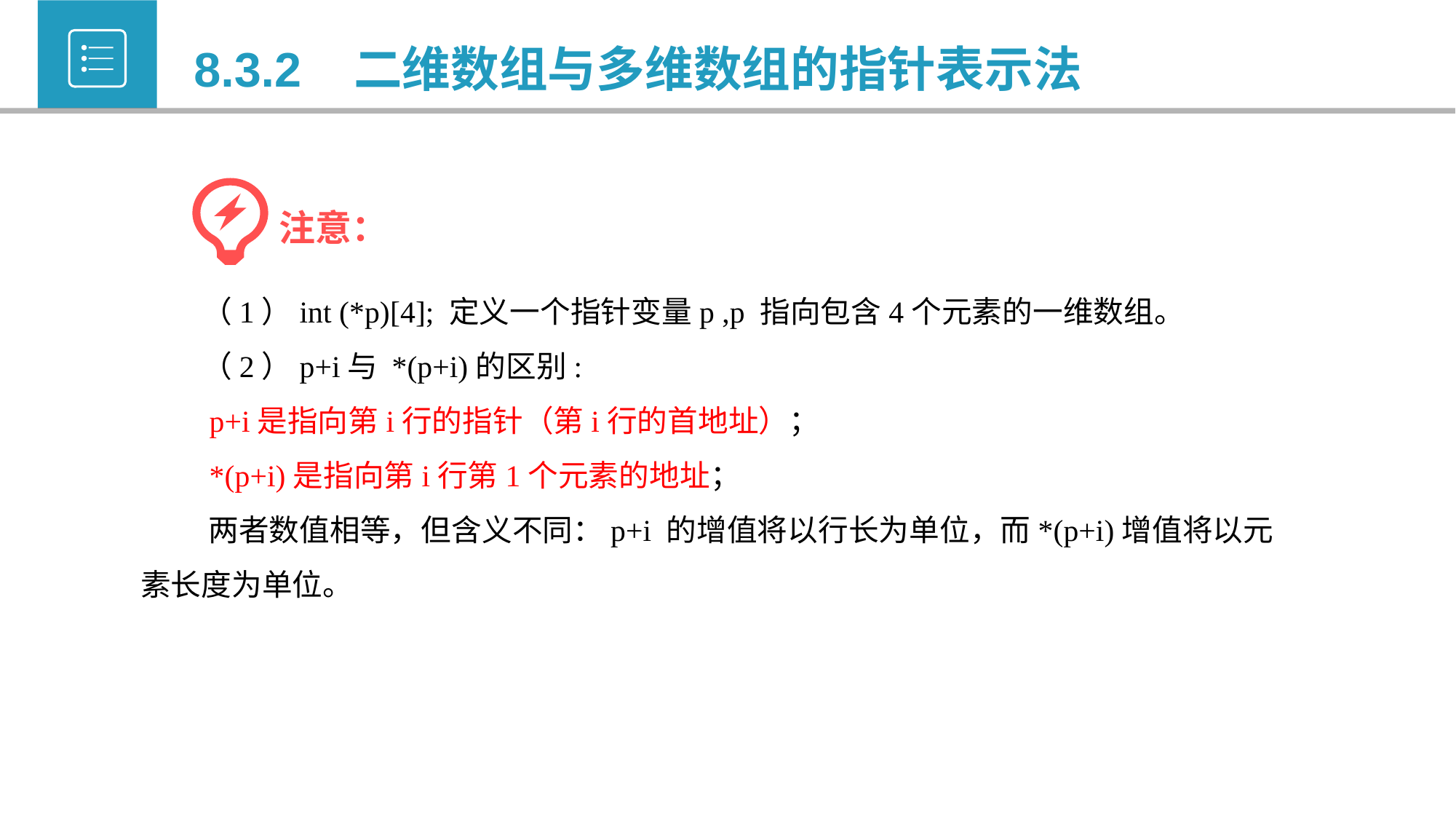

8.3.2   二维数组与多维数组的指针表示法

     注意：
        （1）int (*p)[4]; 定义一个指针变量p ,p 指向包含4个元素的一维数组。
        （2）p+i与 *(p+i)的区别:
         p+i是指向第i行的指针（第i行的首地址）；
         *(p+i)是指向第i行第1个元素的地址；
         两者数值相等，但含义不同：p+i 的增值将以行长为单位，而*(p+i)增值将以元素长度为单位。